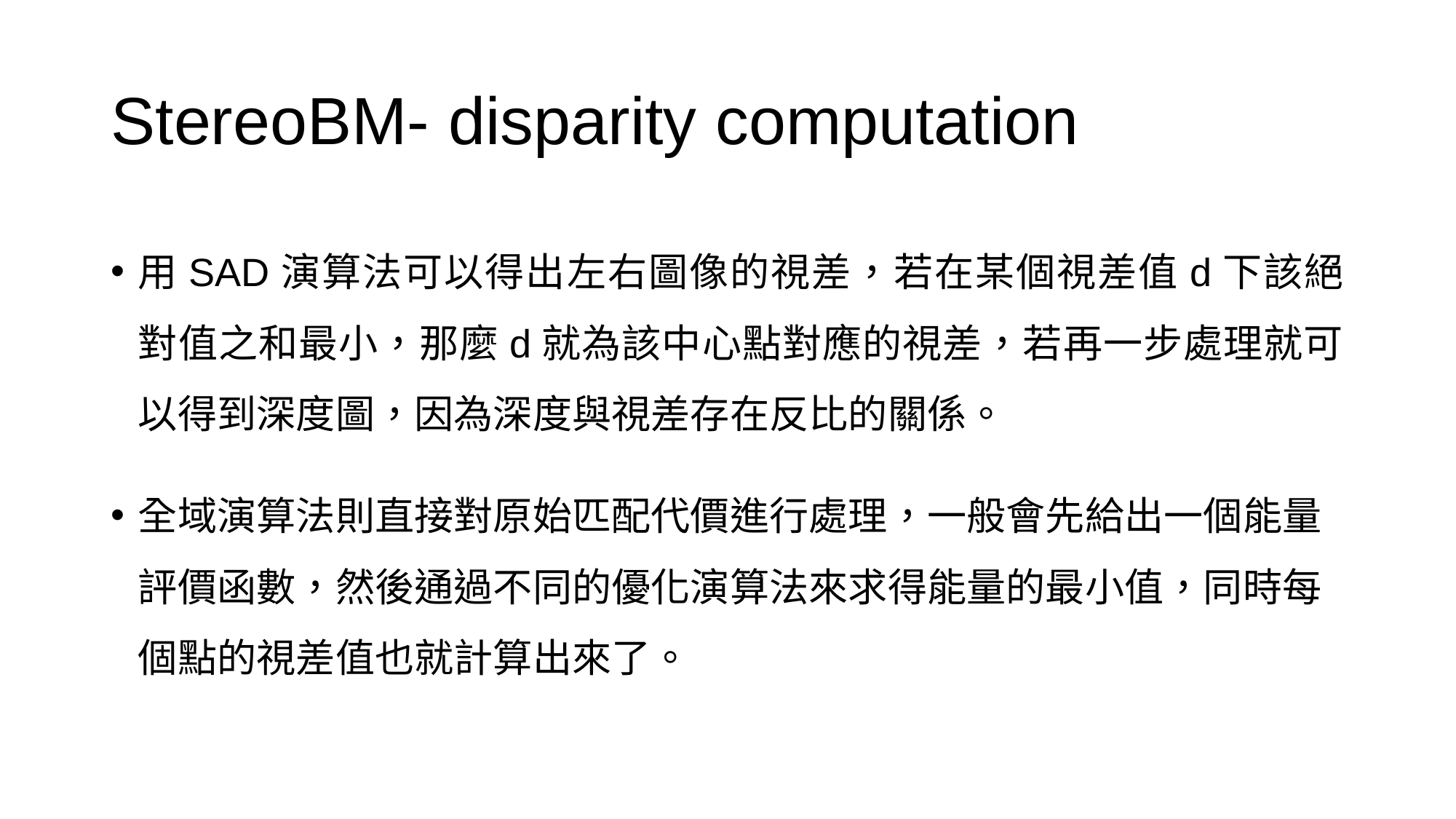

# StereoBM- disparity computation
用SAD演算法可以得出左右圖像的視差，若在某個視差值d下該絕對值之和最小，那麼d就為該中心點對應的視差，若再一步處理就可以得到深度圖，因為深度與視差存在反比的關係。
全域演算法則直接對原始匹配代價進行處理，一般會先給出一個能量評價函數，然後通過不同的優化演算法來求得能量的最小值，同時每個點的視差值也就計算出來了。